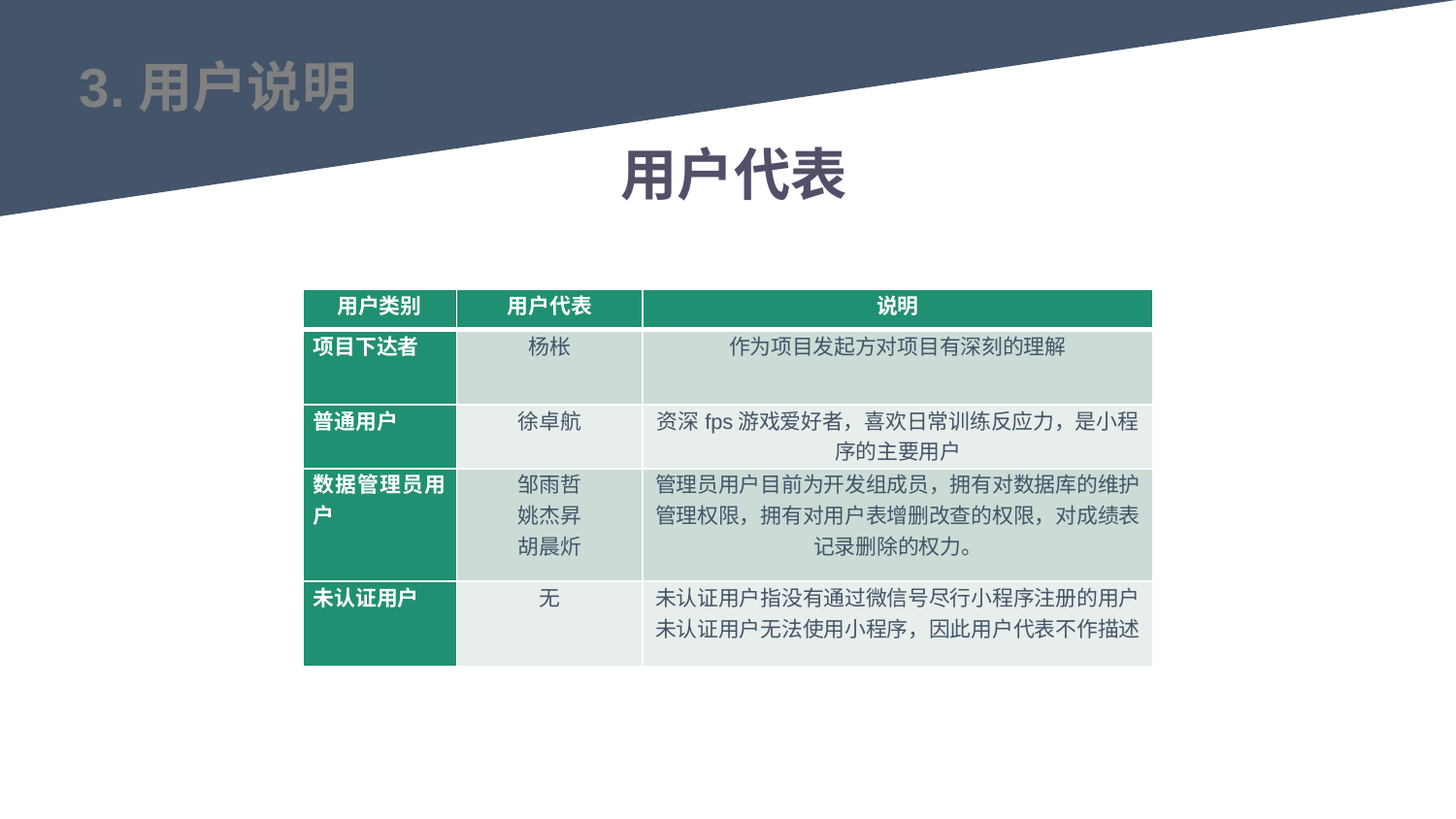

3.用户说明
用户代表
| 用户类别 | 用户代表 | 说明 |
| --- | --- | --- |
| 项目下达者 | 杨枨 | 作为项目发起方对项目有深刻的理解 |
| 普通用户 | 徐卓航 | 资深fps游戏爱好者，喜欢日常训练反应力，是小程序的主要用户 |
| 数据管理员用户 | 邹雨哲 姚杰昇 胡晨炘 | 管理员用户目前为开发组成员，拥有对数据库的维护管理权限，拥有对用户表增删改查的权限，对成绩表记录删除的权力。 |
| 未认证用户 | 无 | 未认证用户指没有通过微信号尽行小程序注册的用户 未认证用户无法使用小程序，因此用户代表不作描述 |